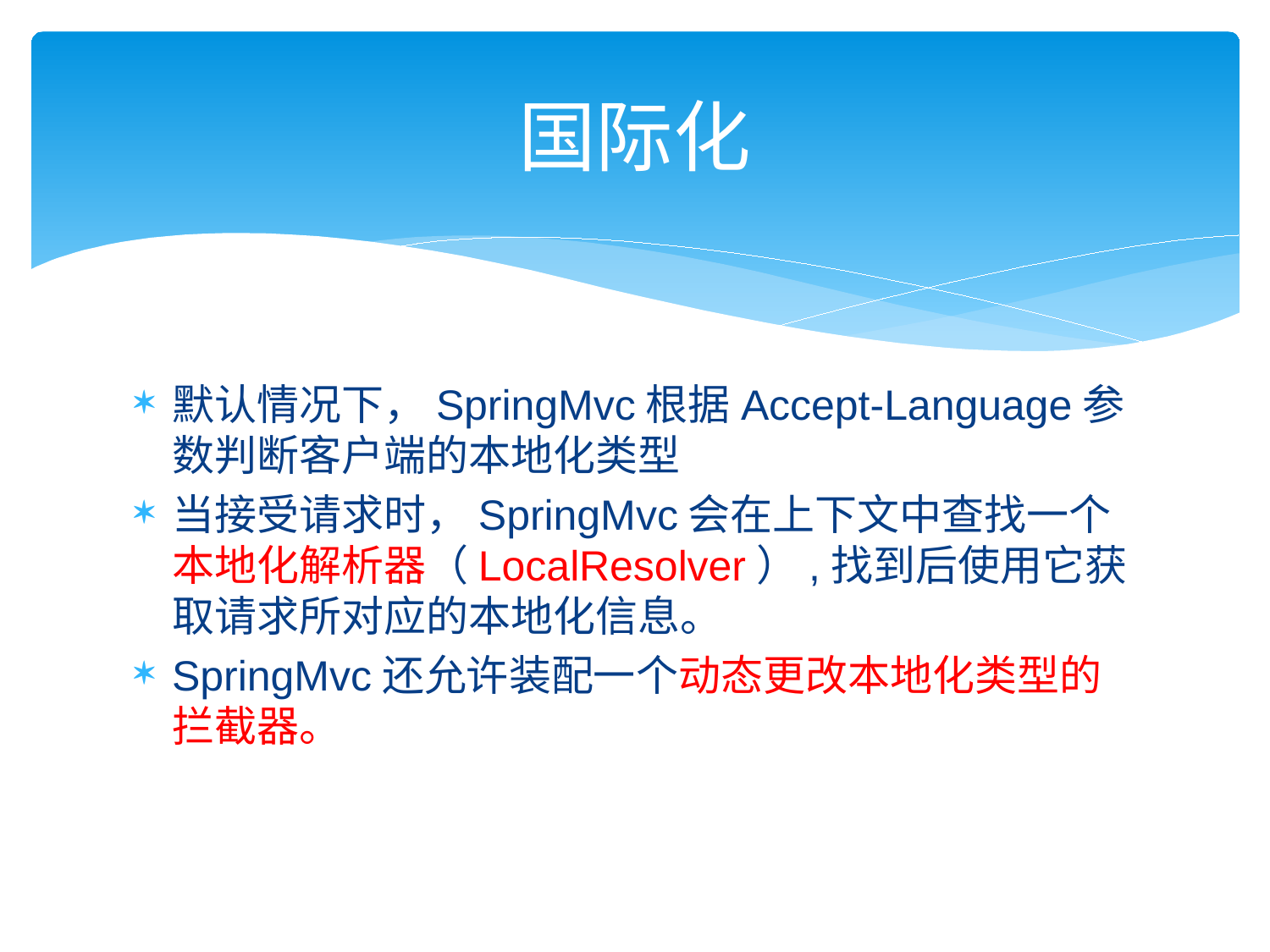

# 国际化
默认情况下，SpringMvc根据Accept-Language参数判断客户端的本地化类型
当接受请求时，SpringMvc会在上下文中查找一个本地化解析器（LocalResolver）,找到后使用它获取请求所对应的本地化信息。
SpringMvc还允许装配一个动态更改本地化类型的拦截器。